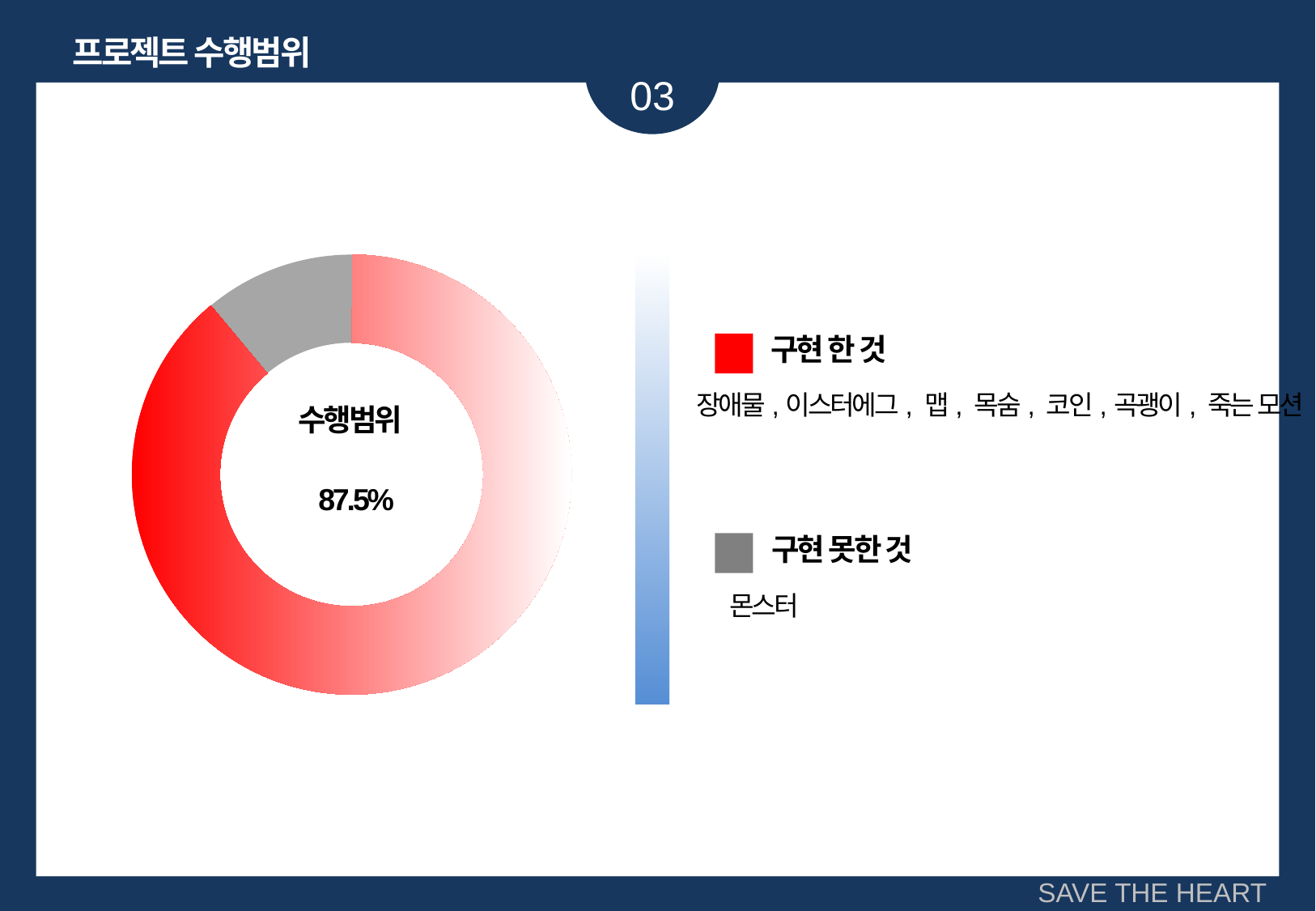

프로젝트 수행범위
03

구현 한 것

장애물,이스터에그, 맵, 목숨, 코인,곡괭이, 죽는 모션
수행범위
87.5%
구현 못한 것

몬스터
SAVE THE HEART